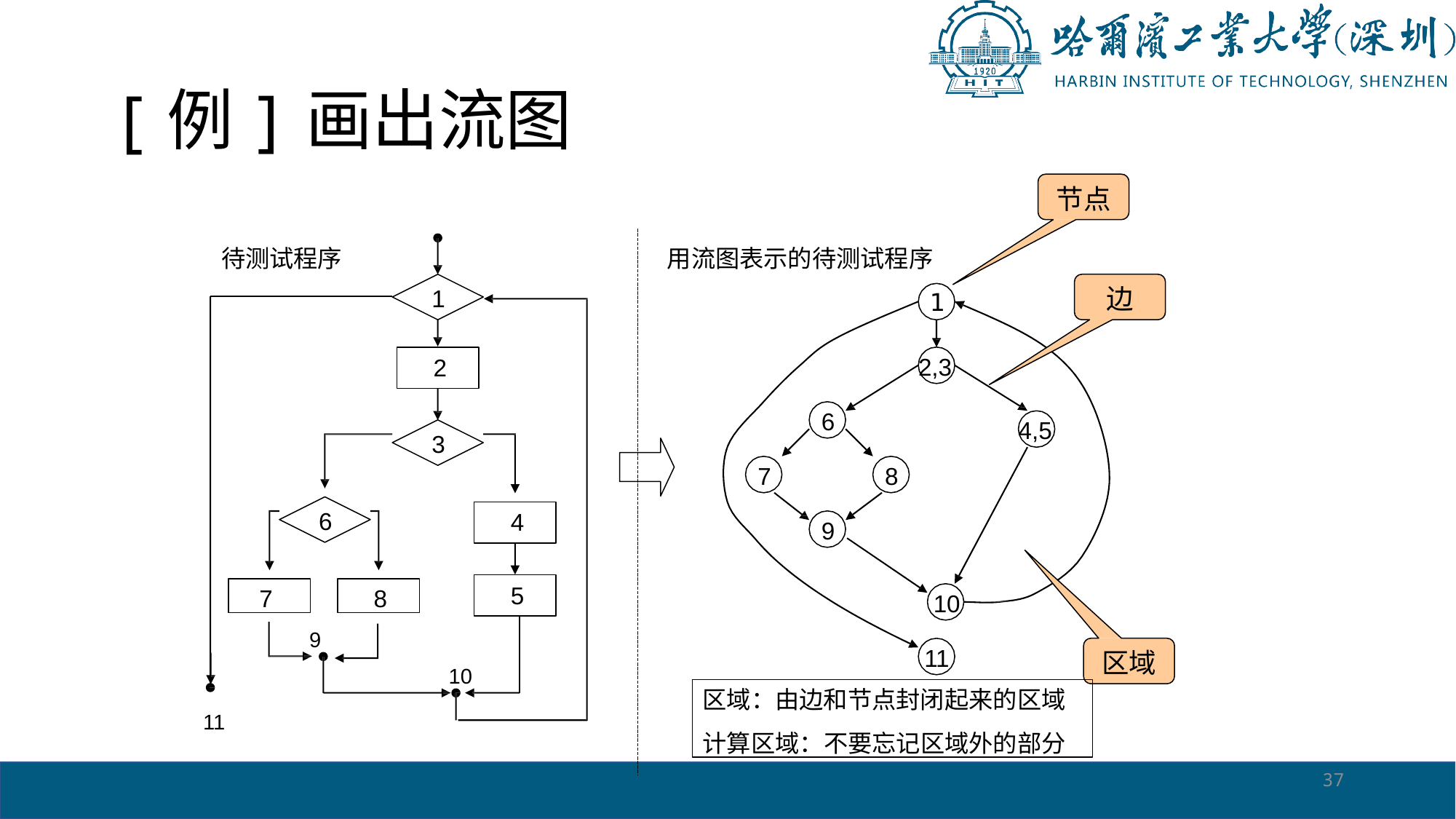

# [例]画出流图

节点

待测试程序
用流图表示的待测试程序
1

边
1

2,3
2

6

4,5

3

7
8

6
4

9

7
8
5

10

 9

11
区域

10
区域：由边和节点封闭起来的区域
计算区域：不要忘记区域外的部分

11
37